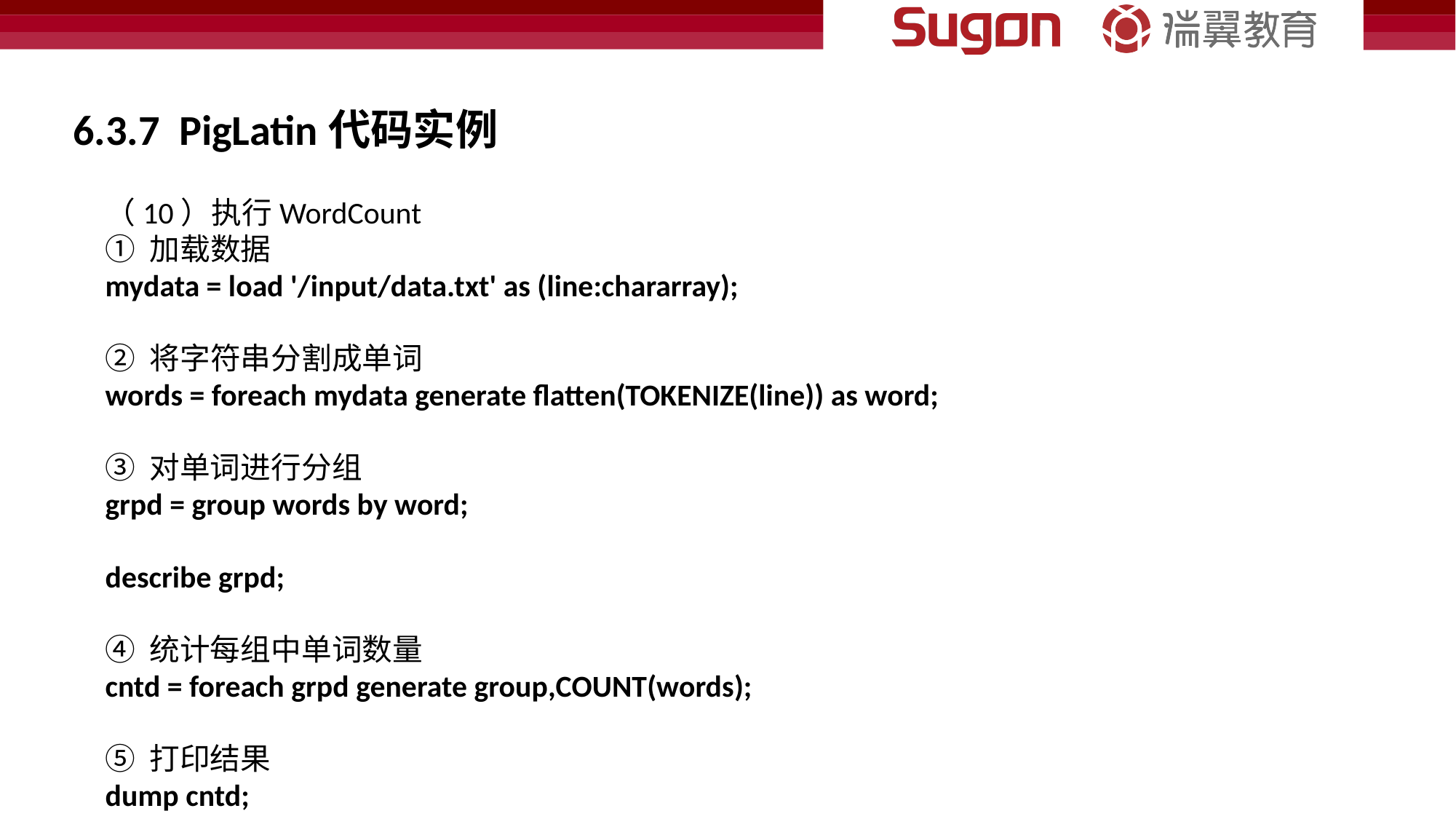

6.3.7  PigLatin代码实例
（10）执行WordCount
① 加载数据
mydata = load '/input/data.txt' as (line:chararray);

② 将字符串分割成单词
words = foreach mydata generate flatten(TOKENIZE(line)) as word;

③ 对单词进行分组
grpd = group words by word;

describe grpd;

④ 统计每组中单词数量
cntd = foreach grpd generate group,COUNT(words);

⑤ 打印结果
dump cntd;